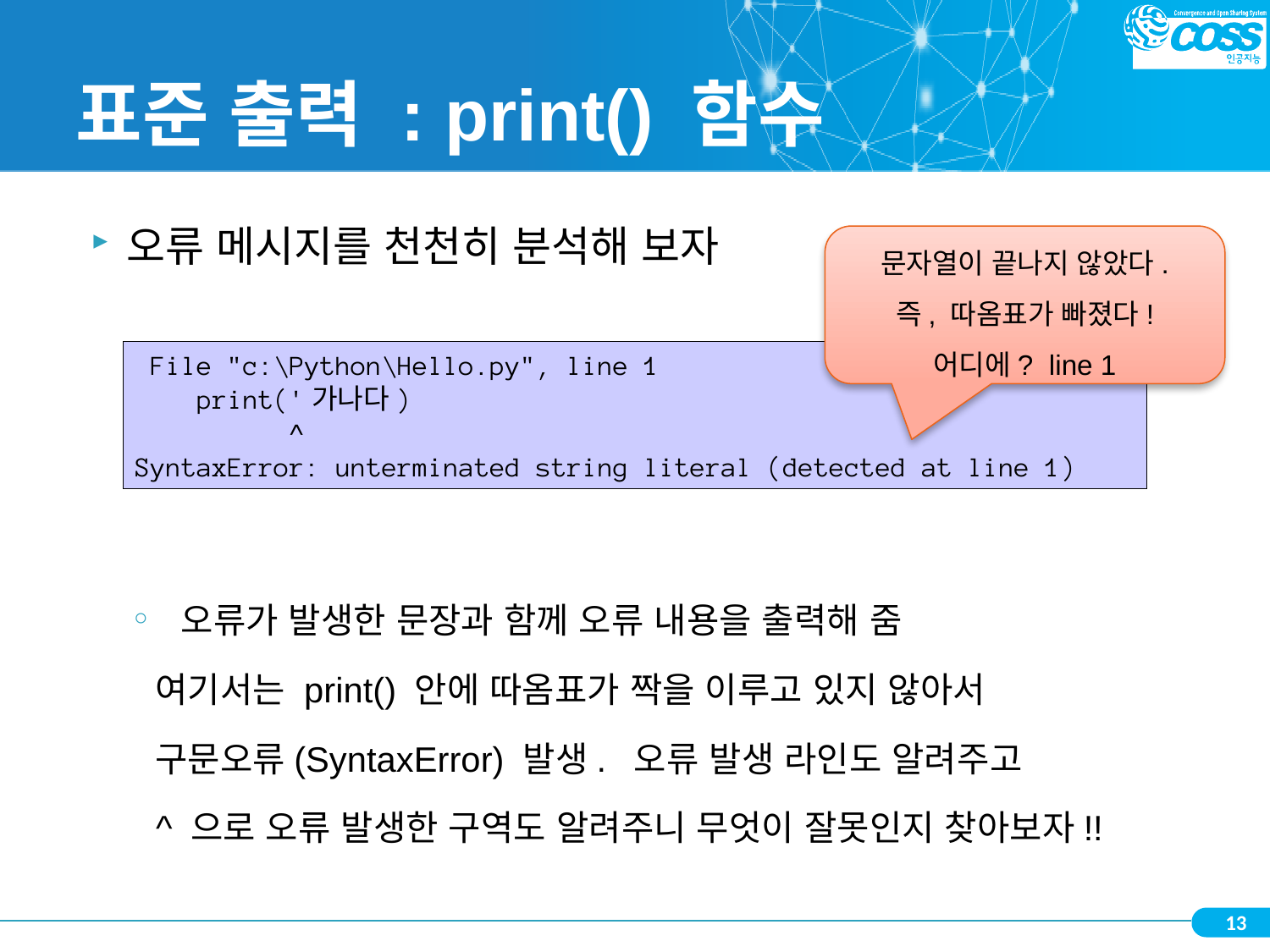

# 표준 출력 : print() 함수
오류 메시지를 천천히 분석해 보자

 오류가 발생한 문장과 함께 오류 내용을 출력해 줌
   여기서는 print() 안에 따옴표가 짝을 이루고 있지 않아서
   구문오류(SyntaxError) 발생.  오류 발생 라인도 알려주고
    ^ 으로 오류 발생한 구역도 알려주니 무엇이 잘못인지 찾아보자!!
문자열이 끝나지 않았다.
즉, 따옴표가 빠졌다!
어디에?  line 1
 File "c:\Python\Hello.py", line 1
    print('가나다)
          ^
SyntaxError: unterminated string literal (detected at line 1)